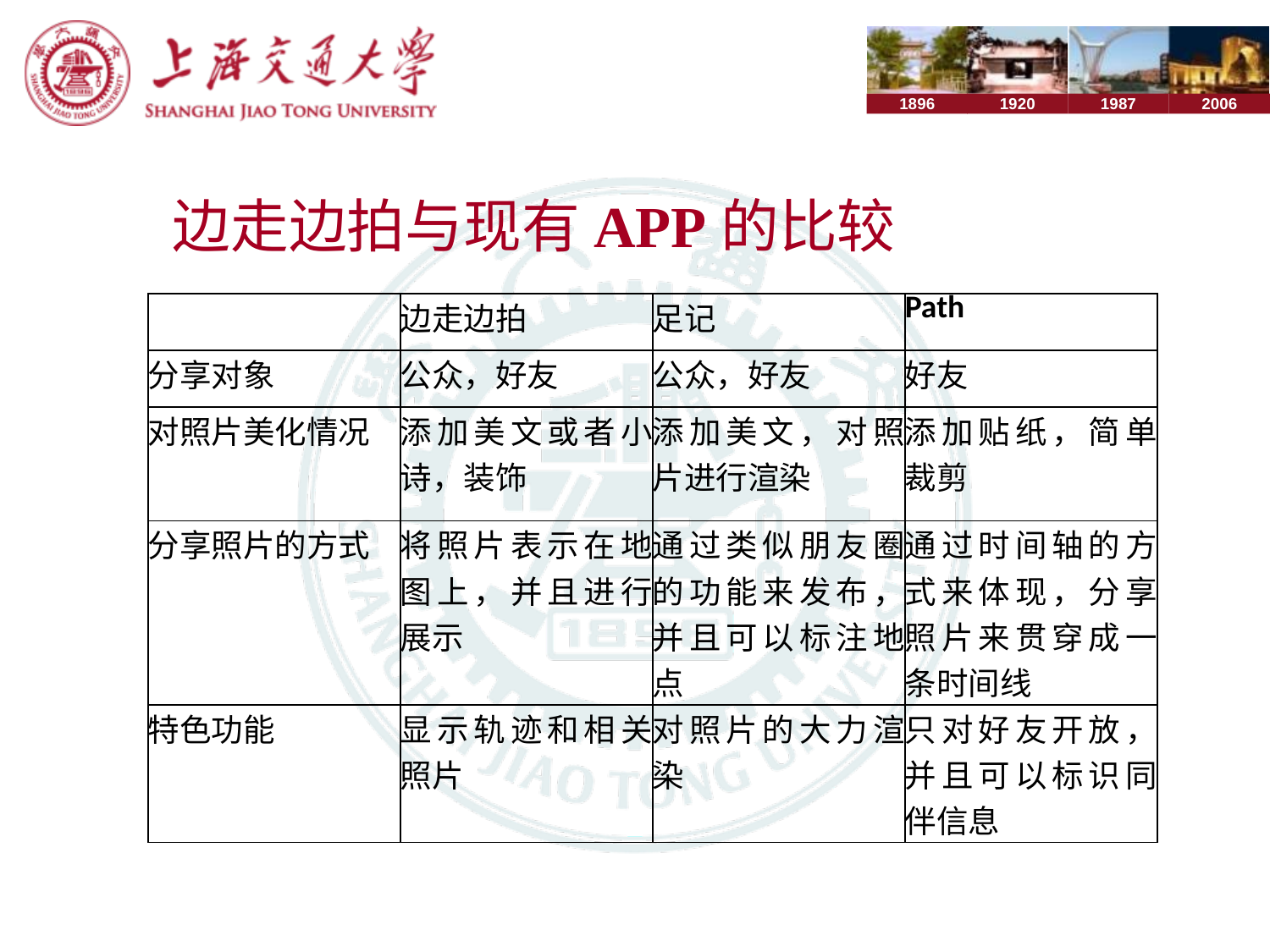

边走边拍与现有APP的比较
|  | 边走边拍 | 足记 | Path |
| --- | --- | --- | --- |
| 分享对象 | 公众，好友 | 公众，好友 | 好友 |
| 对照片美化情况 | 添加美文或者小诗，装饰 | 添加美文，对照片进行渲染 | 添加贴纸，简单裁剪 |
| 分享照片的方式 | 将照片表示在地图上，并且进行展示 | 通过类似朋友圈的功能来发布，并且可以标注地点 | 通过时间轴的方式来体现，分享照片来贯穿成一条时间线 |
| 特色功能 | 显示轨迹和相关照片 | 对照片的大力渲染 | 只对好友开放，并且可以标识同伴信息 |